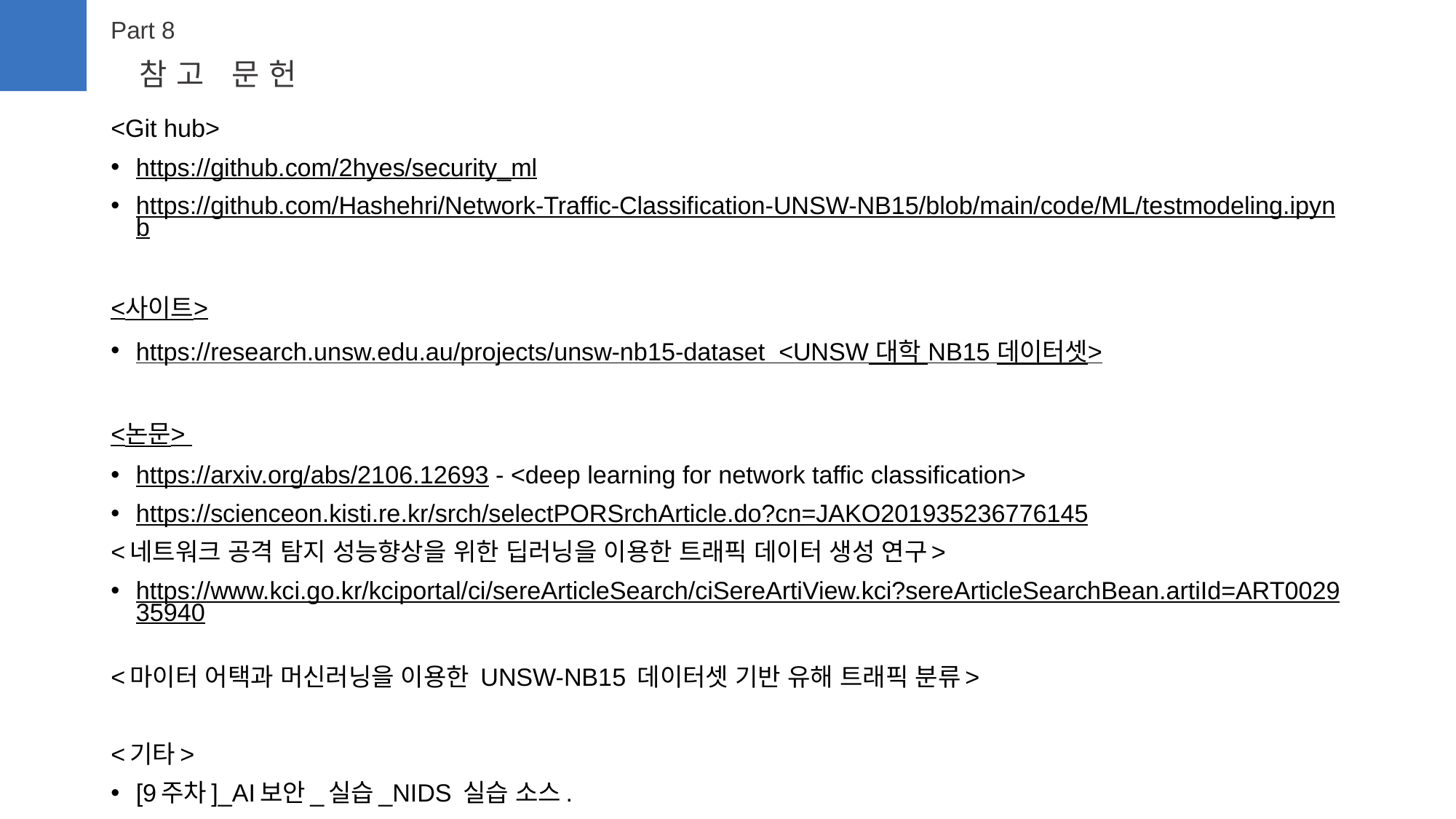

Part 8
 참고 문헌
<Git hub>
https://github.com/2hyes/security_ml
https://github.com/Hashehri/Network-Traffic-Classification-UNSW-NB15/blob/main/code/ML/testmodeling.ipynb

<사이트>
https://research.unsw.edu.au/projects/unsw-nb15-dataset  <UNSW 대학 NB15 데이터셋>

<논문>
https://arxiv.org/abs/2106.12693 - <deep learning for network taffic classification>
https://scienceon.kisti.re.kr/srch/selectPORSrchArticle.do?cn=JAKO201935236776145
<네트워크 공격 탐지 성능향상을 위한 딥러닝을 이용한 트래픽 데이터 생성 연구>
https://www.kci.go.kr/kciportal/ci/sereArticleSearch/ciSereArtiView.kci?sereArticleSearchBean.artiId=ART002935940
<마이터 어택과 머신러닝을 이용한 UNSW-NB15 데이터셋 기반 유해 트래픽 분류>

<기타>
[9주차]_AI보안_실습_NIDS 실습 소스.